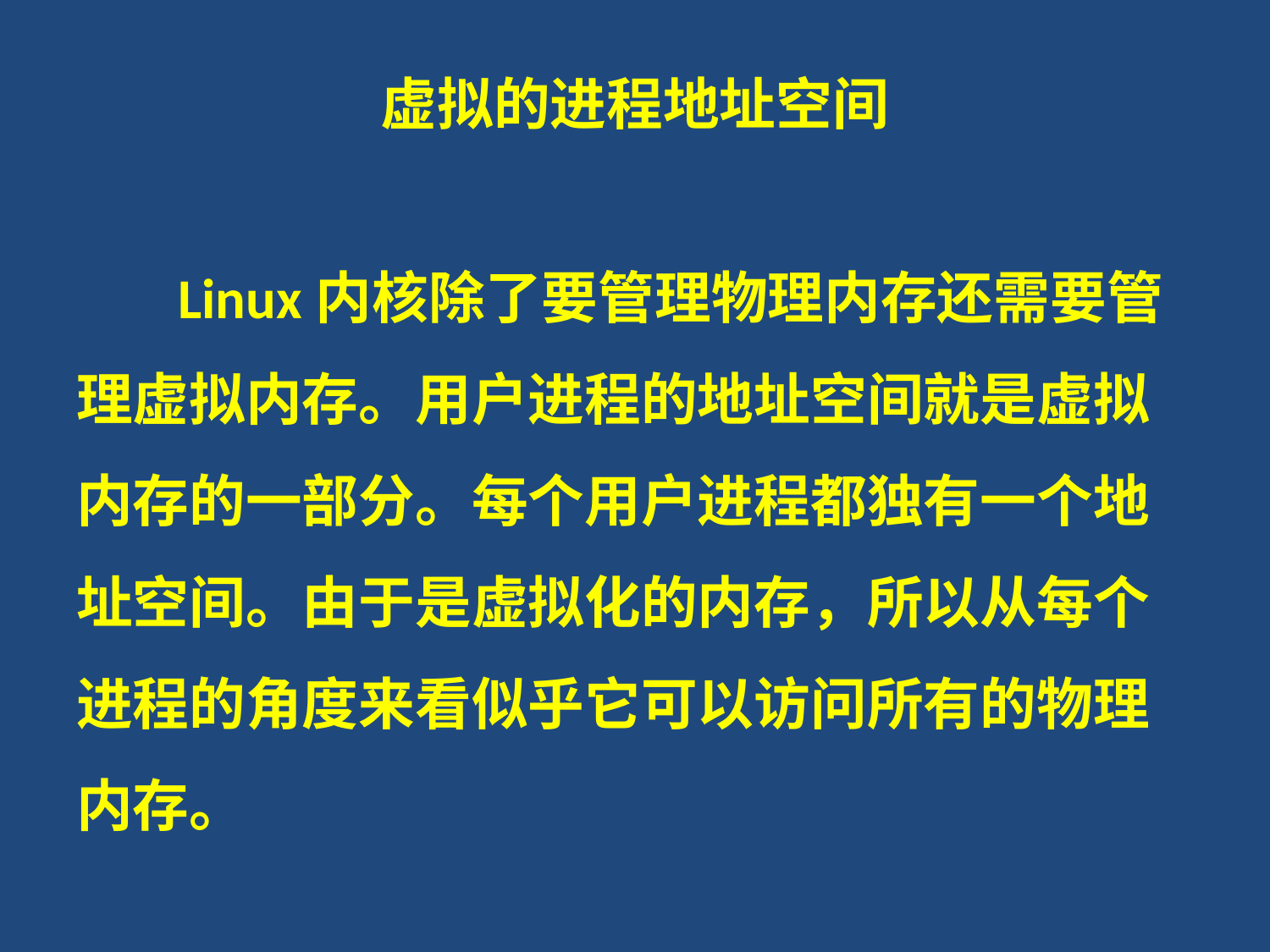

# 虚拟的进程地址空间
        Linux内核除了要管理物理内存还需要管理虚拟内存。用户进程的地址空间就是虚拟内存的一部分。每个用户进程都独有一个地址空间。由于是虚拟化的内存，所以从每个进程的角度来看似乎它可以访问所有的物理内存。